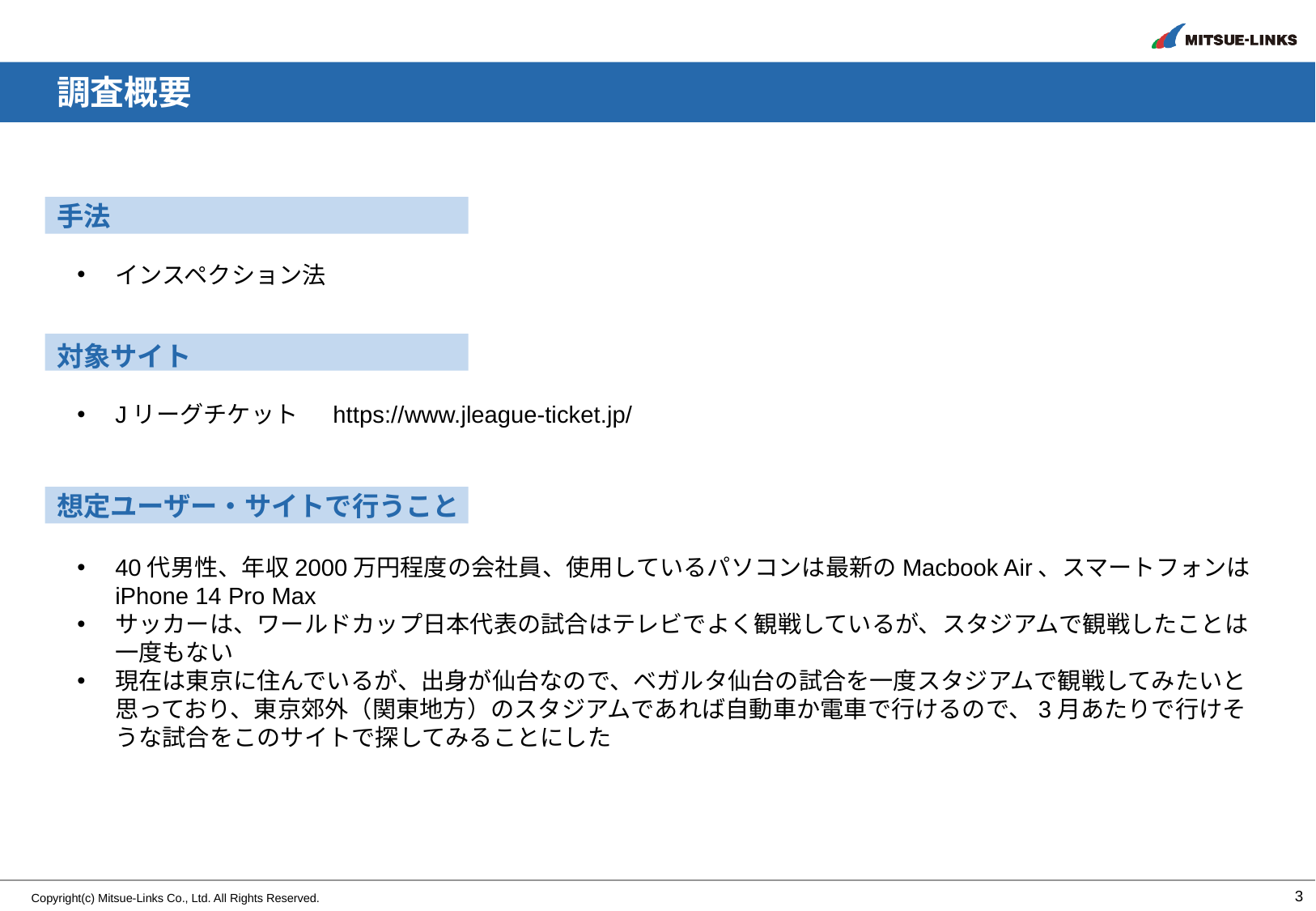

調査概要
手法

インスペクション法
対象サイト

Jリーグチケット　 https://www.jleague-ticket.jp/
想定ユーザー・サイトで行うこと

40代男性、年収2000万円程度の会社員、使用しているパソコンは最新のMacbook Air、スマートフォンはiPhone 14 Pro Max
サッカーは、ワールドカップ日本代表の試合はテレビでよく観戦しているが、スタジアムで観戦したことは一度もない
現在は東京に住んでいるが、出身が仙台なので、ベガルタ仙台の試合を一度スタジアムで観戦してみたいと思っており、東京郊外（関東地方）のスタジアムであれば自動車か電車で行けるので、3月あたりで行けそうな試合をこのサイトで探してみることにした